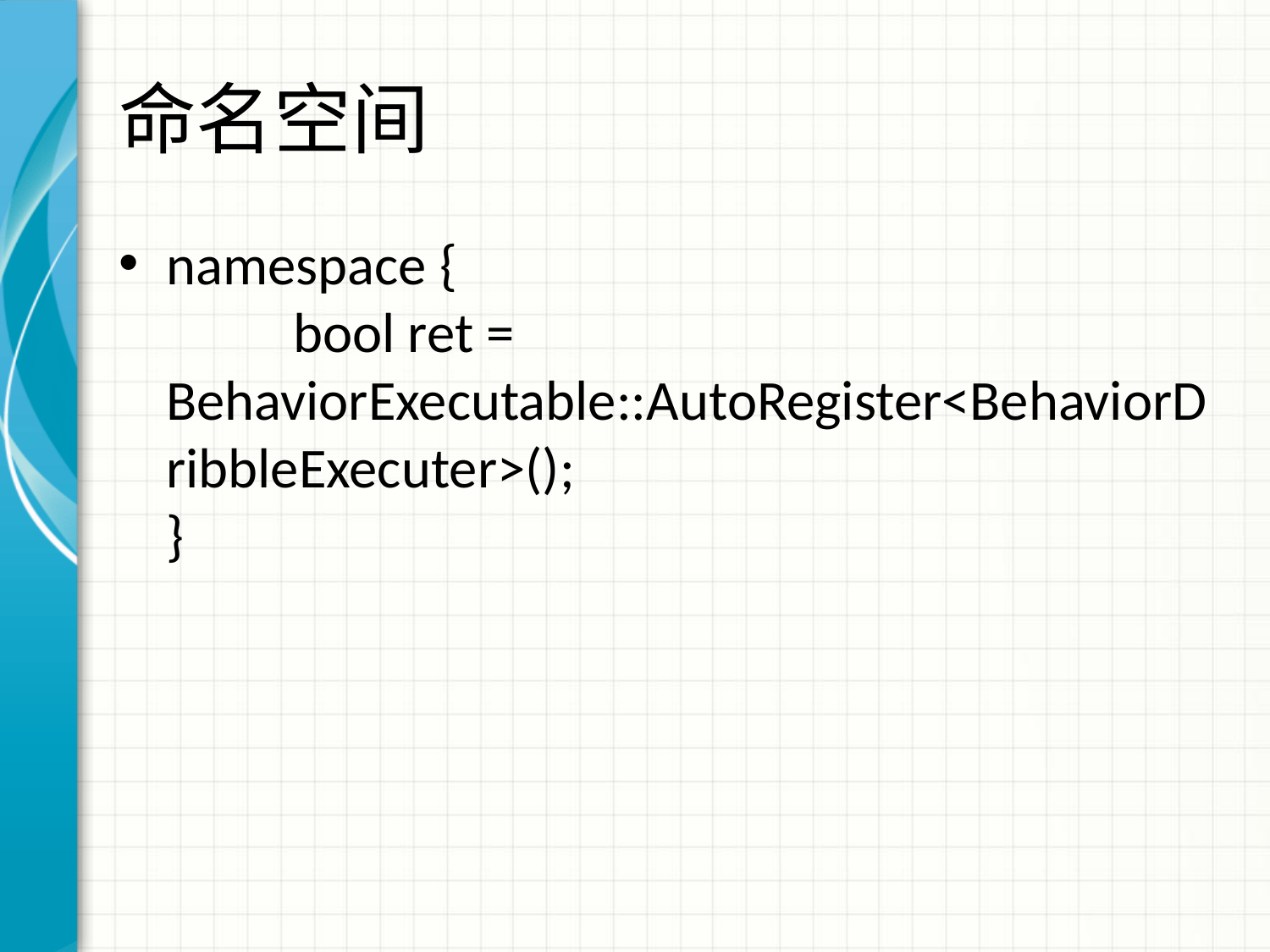

# 命名空间
namespace {
	bool ret = BehaviorExecutable::AutoRegister<BehaviorDribbleExecuter>();
}